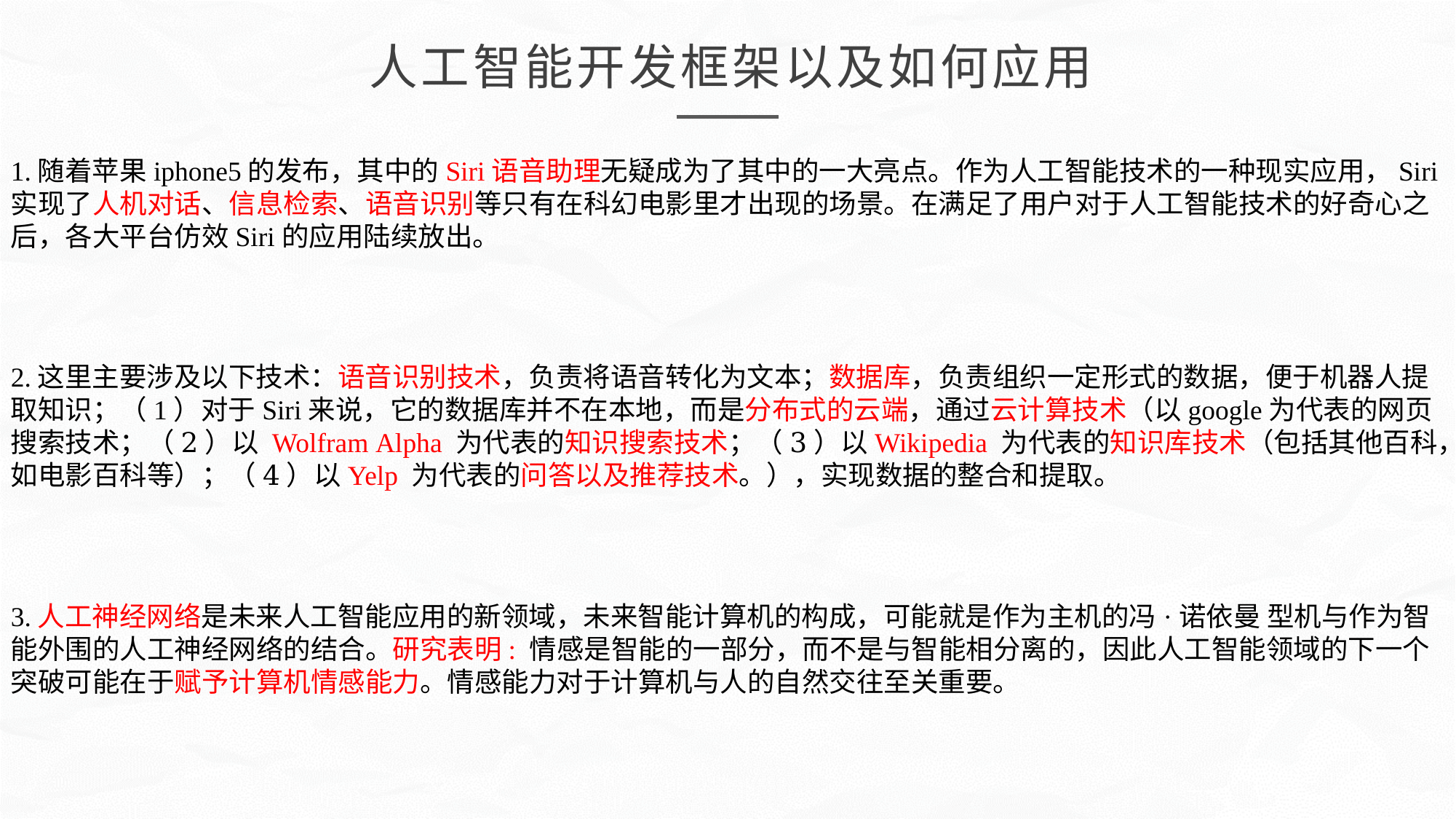

人工智能开发框架以及如何应用
1.随着苹果iphone5的发布，其中的Siri语音助理无疑成为了其中的一大亮点。作为人工智能技术的一种现实应用，Siri实现了人机对话、信息检索、语音识别等只有在科幻电影里才出现的场景。在满足了用户对于人工智能技术的好奇心之后，各大平台仿效Siri的应用陆续放出。
2.这里主要涉及以下技术：语音识别技术，负责将语音转化为文本；数据库，负责组织一定形式的数据，便于机器人提取知识；（1）对于Siri来说，它的数据库并不在本地，而是分布式的云端，通过云计算技术（以google为代表的网页搜索技术；（2）以 Wolfram Alpha 为代表的知识搜索技术；（3）以Wikipedia 为代表的知识库技术（包括其他百科，如电影百科等）；（4）以Yelp 为代表的问答以及推荐技术。），实现数据的整合和提取。
3.人工神经网络是未来人工智能应用的新领域，未来智能计算机的构成，可能就是作为主机的冯·诺依曼 型机与作为智能外围的人工神经网络的结合。研究表明: 情感是智能的一部分，而不是与智能相分离的，因此人工智能领域的下一个突破可能在于赋予计算机情感能力。情感能力对于计算机与人的自然交往至关重要。